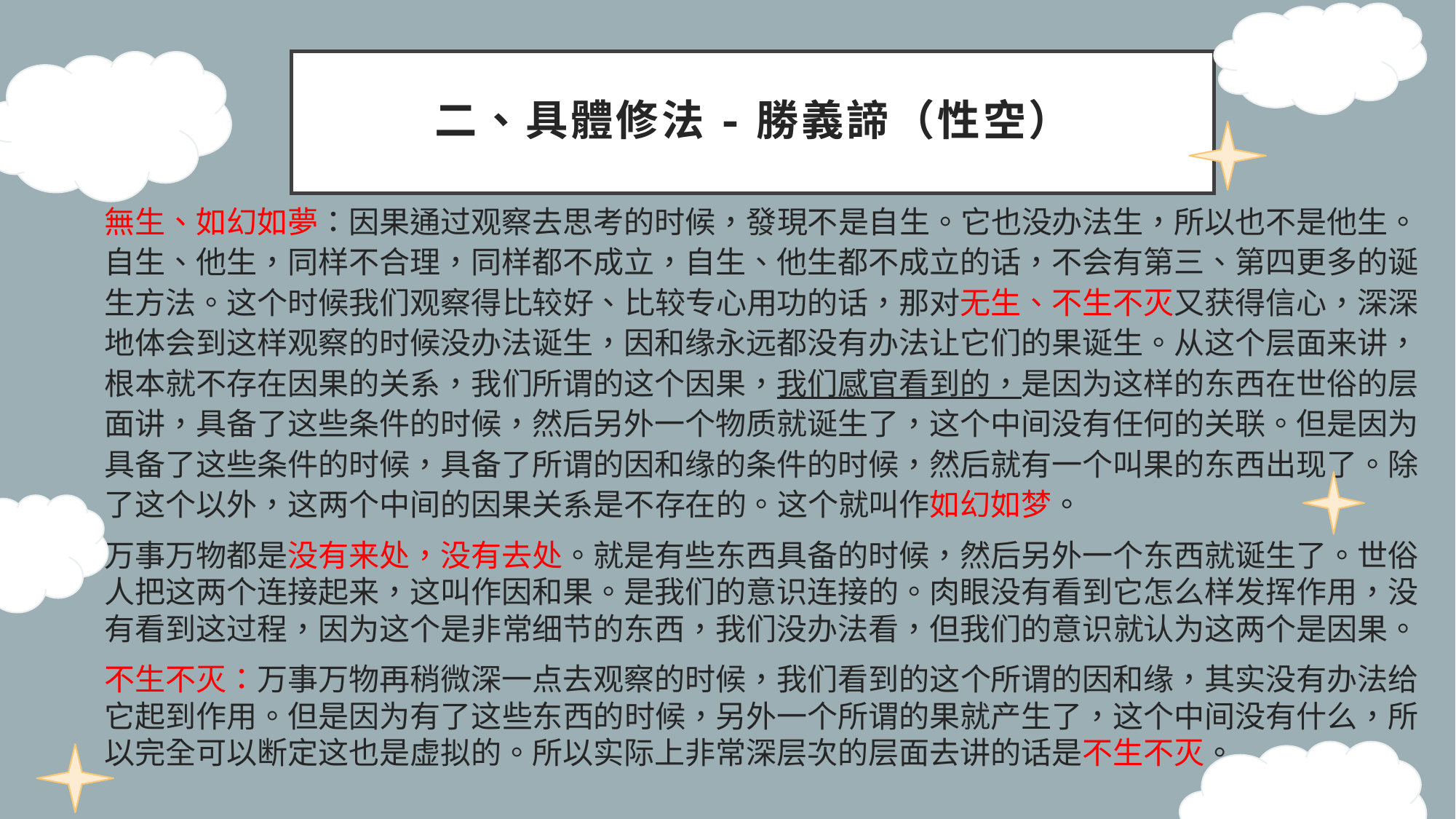

# 二、具體修法-勝義諦（性空）

無生、如幻如夢：因果通过观察去思考的时候，發現不是自生。它也没办法生，所以也不是他生。自生、他生，同样不合理，同样都不成立，自生、他生都不成立的话，不会有第三、第四更多的诞生方法。这个时候我们观察得比较好、比较专心用功的话，那对无生、不生不灭又获得信心，深深地体会到这样观察的时候没办法诞生，因和缘永远都没有办法让它们的果诞生。从这个层面来讲，根本就不存在因果的关系，我们所谓的这个因果，我们感官看到的，是因为这样的东西在世俗的层面讲，具备了这些条件的时候，然后另外一个物质就诞生了，这个中间没有任何的关联。但是因为具备了这些条件的时候，具备了所谓的因和缘的条件的时候，然后就有一个叫果的东西出现了。除了这个以外，这两个中间的因果关系是不存在的。这个就叫作如幻如梦。
万事万物都是没有来处，没有去处。就是有些东西具备的时候，然后另外一个东西就诞生了。世俗人把这两个连接起来，这叫作因和果。是我们的意识连接的。肉眼没有看到它怎么样发挥作用，没有看到这过程，因为这个是非常细节的东西，我们没办法看，但我们的意识就认为这两个是因果。
不生不灭：万事万物再稍微深一点去观察的时候，我们看到的这个所谓的因和缘，其实没有办法给它起到作用。但是因为有了这些东西的时候，另外一个所谓的果就产生了，这个中间没有什么，所以完全可以断定这也是虚拟的。所以实际上非常深层次的层面去讲的话是不生不灭。